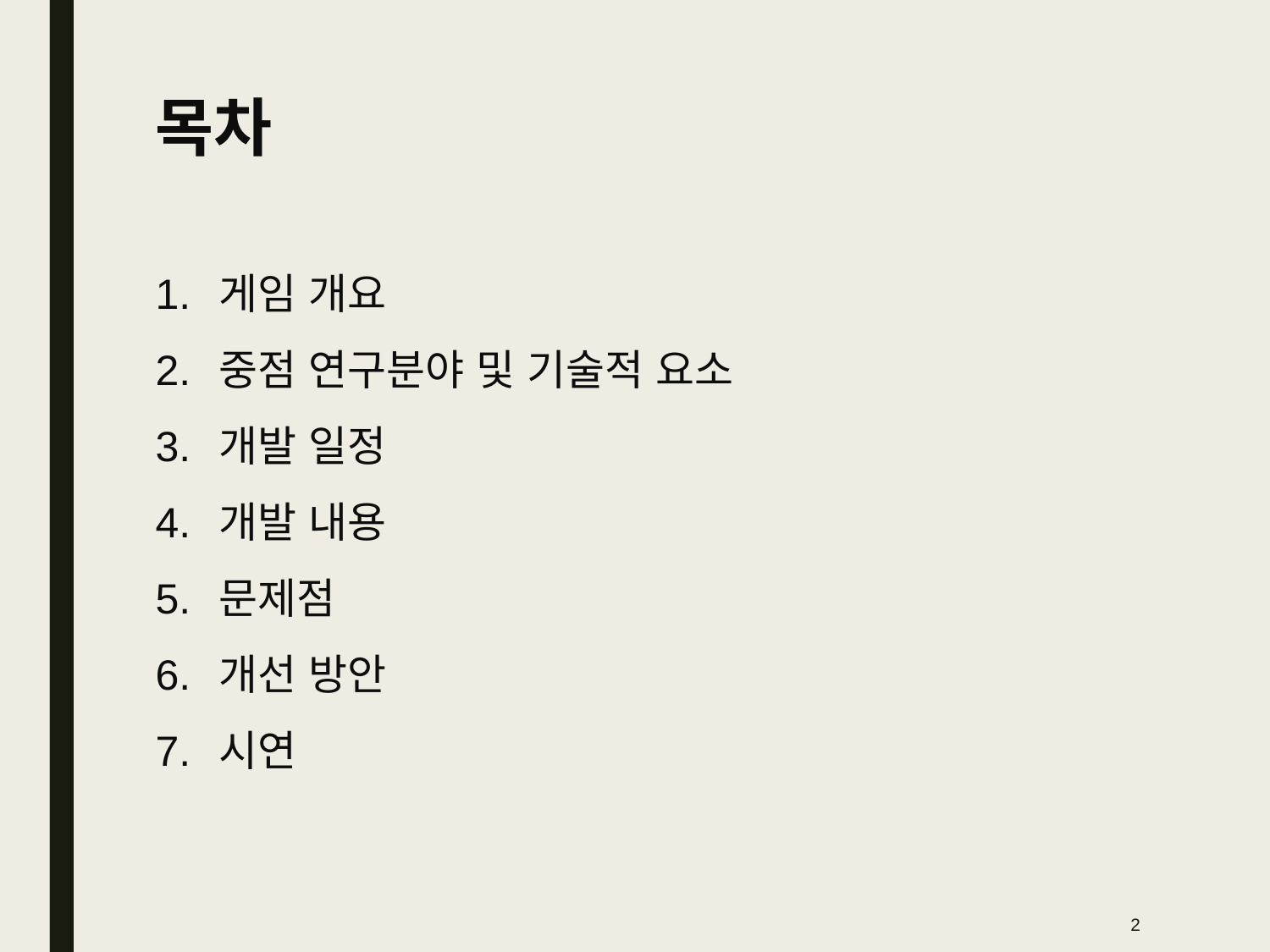

# 목차
게임 개요
중점 연구분야 및 기술적 요소
개발 일정
개발 내용
문제점
개선 방안
시연
2